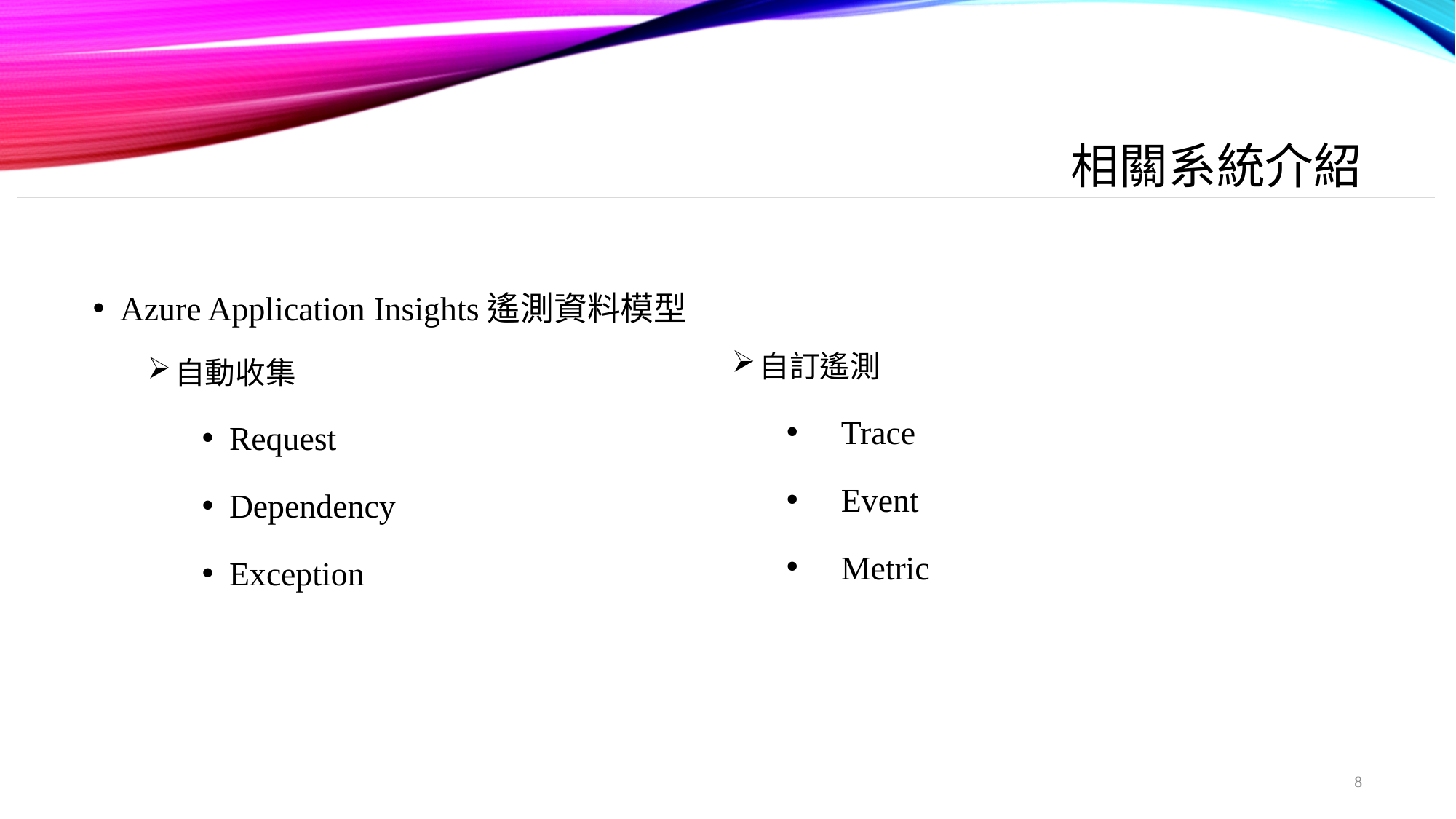

# 相關系統介紹
Azure Application Insights遙測資料模型
自動收集
Request
Dependency
Exception

自訂遙測
Trace
Event
Metric

8